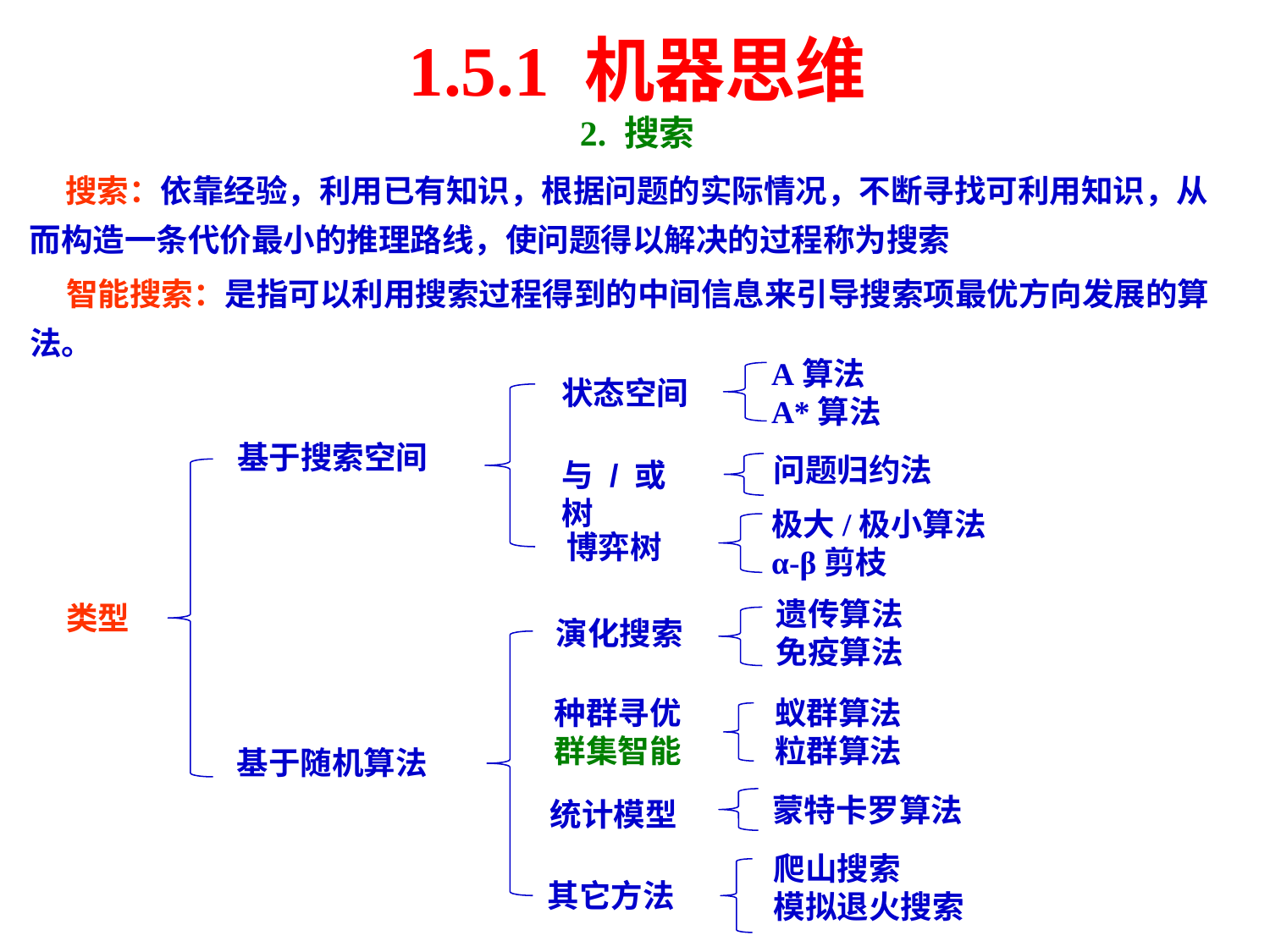

1.5.1 机器思维
2. 搜索
    搜索：依靠经验，利用已有知识，根据问题的实际情况，不断寻找可利用知识，从而构造一条代价最小的推理路线，使问题得以解决的过程称为搜索
    智能搜索：是指可以利用搜索过程得到的中间信息来引导搜索项最优方向发展的算法。
A算法
A*算法

状态空间

基于搜索空间
问题归约法
与/或树

极大/极小算法
α-β剪枝

博弈树
遗传算法
免疫算法
类型
演化搜索

种群寻优
群集智能
蚁群算法
粒群算法

基于随机算法
蒙特卡罗算法
统计模型

爬山搜索
模拟退火搜索

34
其它方法